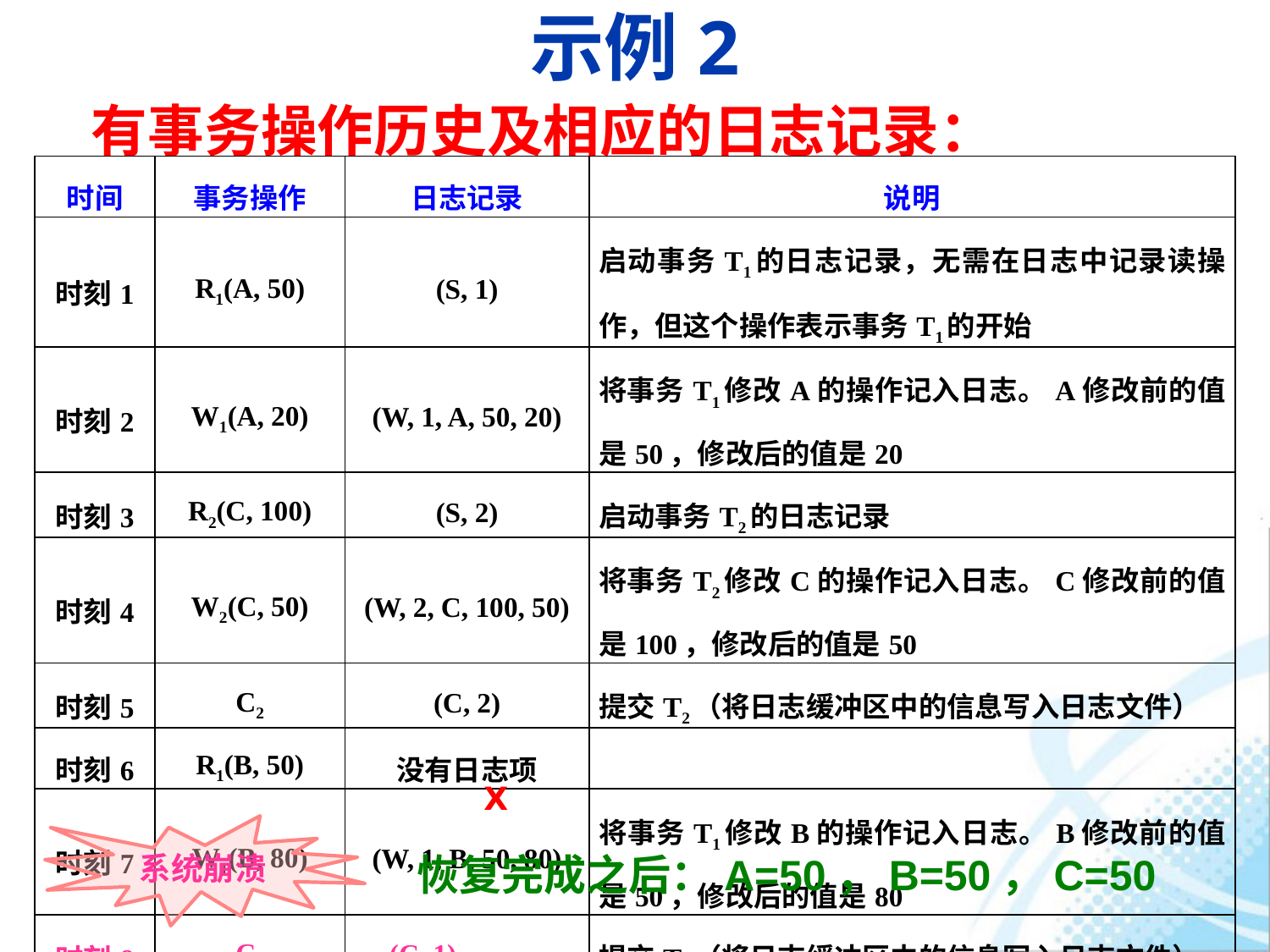

# 示例2
有事务操作历史及相应的日志记录：
| 时间 | 事务操作 | 日志记录 | 说明 |
| --- | --- | --- | --- |
| 时刻1 | R1(A, 50) | (S, 1) | 启动事务T1的日志记录，无需在日志中记录读操作，但这个操作表示事务T1的开始 |
| 时刻2 | W1(A, 20) | (W, 1, A, 50, 20) | 将事务T1修改A的操作记入日志。A修改前的值是50，修改后的值是20 |
| 时刻3 | R2(C, 100) | (S, 2) | 启动事务T2的日志记录 |
| 时刻4 | W2(C, 50) | (W, 2, C, 100, 50) | 将事务T2修改C的操作记入日志。C修改前的值是100，修改后的值是50 |
| 时刻5 | C2 | (C, 2) | 提交T2（将日志缓冲区中的信息写入日志文件） |
| 时刻6 | R1(B, 50) | 没有日志项 |  |
| 时刻7 | W1(B, 80) | (W, 1, B, 50, 80) | 将事务T1修改B的操作记入日志。B修改前的值是50，修改后的值是80 |
| 时刻8 | C1 | (C, 1) | 提交T1（将日志缓冲区中的信息写入日志文件） |
X
系统崩溃
恢复完成之后：A=50，B=50，C=50